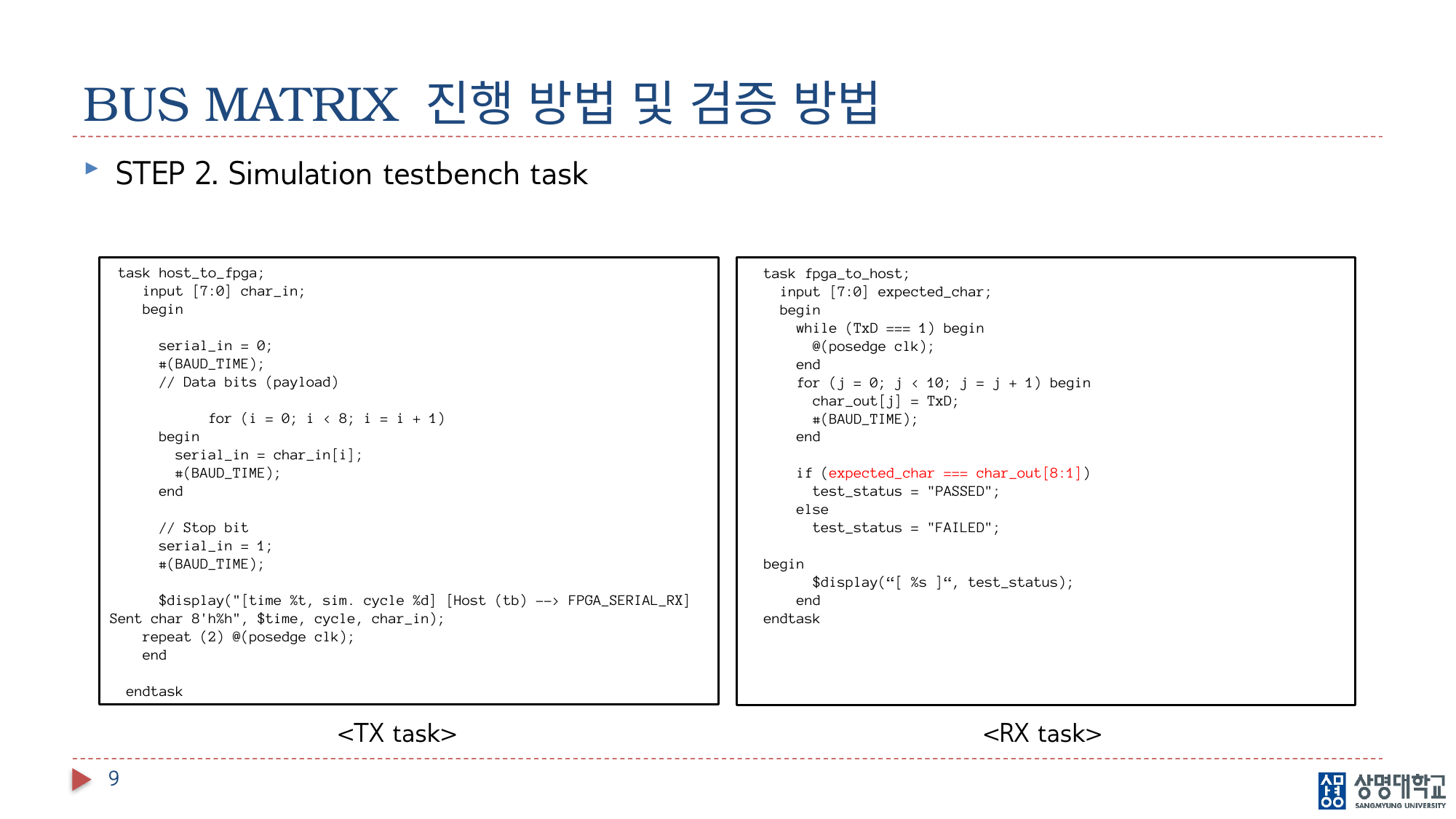

# BUS MATRIX 진행 방법 및 검증 방법
STEP 2. Simulation testbench task

 task host_to_fpga;
    input [7:0] char_in;
    begin
      serial_in = 0;
      #(BAUD_TIME);
      // Data bits (payload)

            for (i = 0; i < 8; i = i + 1)
      begin
        serial_in = char_in[i];
        #(BAUD_TIME);
      end

      // Stop bit
      serial_in = 1;
      #(BAUD_TIME);
      $display("[time %t, sim. cycle %d] [Host (tb) --> FPGA_SERIAL_RX] Sent char 8'h%h", $time, cycle, char_in);
    repeat (2) @(posedge clk);
    end

  endtask
  task fpga_to_host;
    input [7:0] expected_char;
    begin
      while (TxD === 1) begin
        @(posedge clk);
      end
      for (j = 0; j < 10; j = j + 1) begin
        char_out[j] = TxD;
        #(BAUD_TIME);
      end
      if (expected_char === char_out[8:1])
        test_status = "PASSED";
      else
        test_status = "FAILED";
  begin
        $display(“[ %s ]“, test_status);
      end
  endtask

<TX task>
<RX task>
9